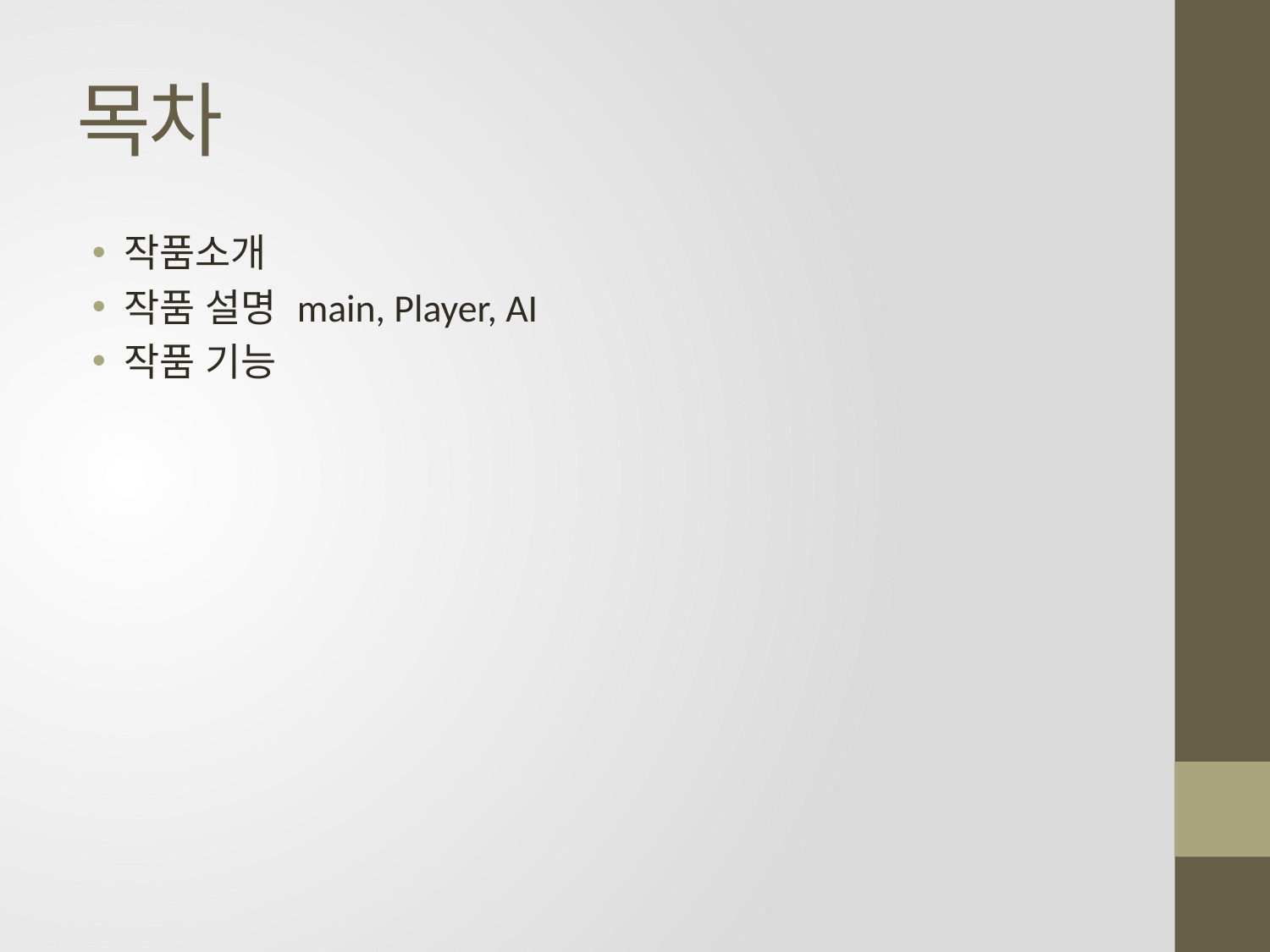

# 목차
작품소개
작품 설명 main, Player, AI
작품 기능